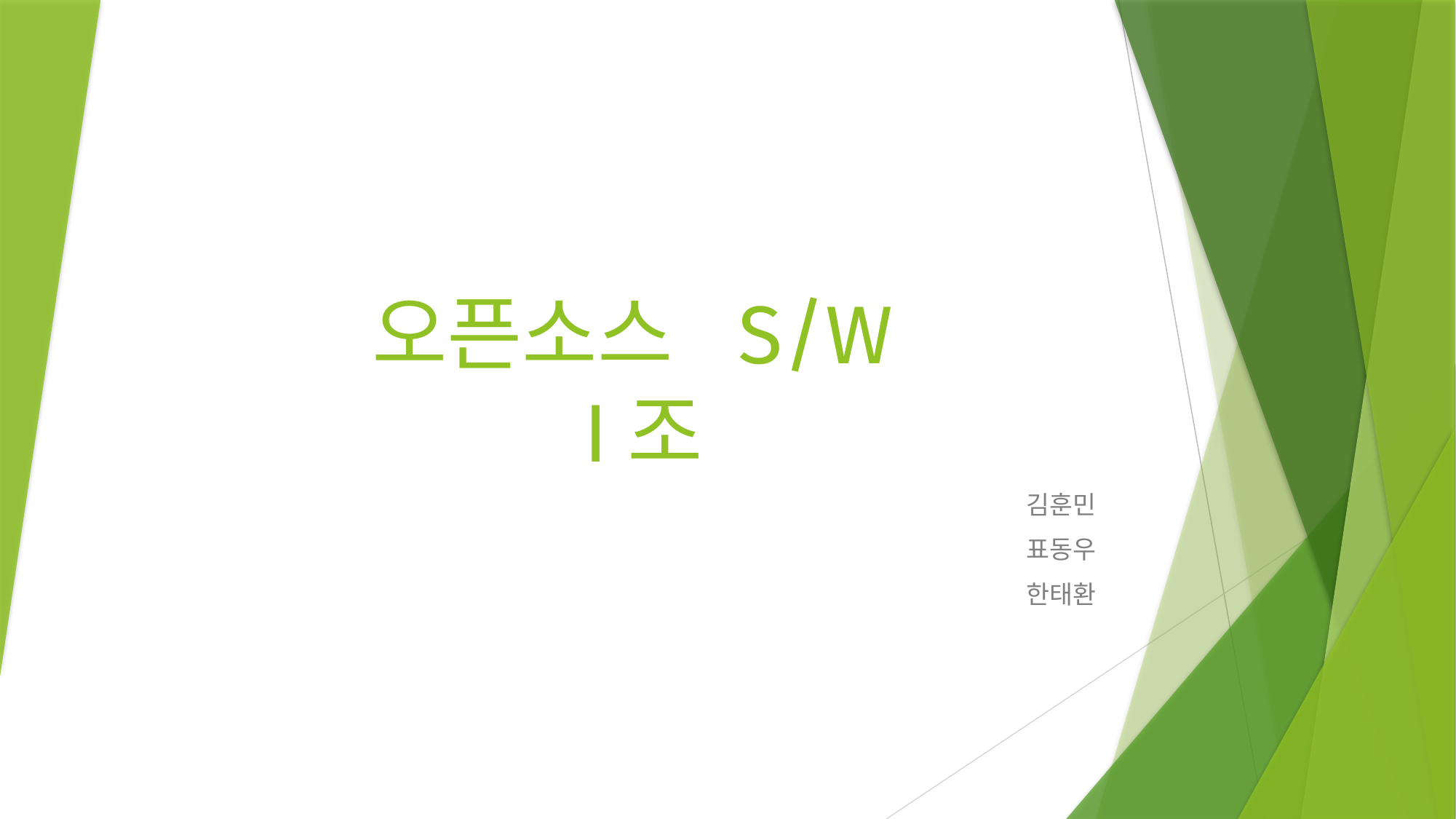

# 오픈소스  S/W I조
김훈민
표동우
한태환